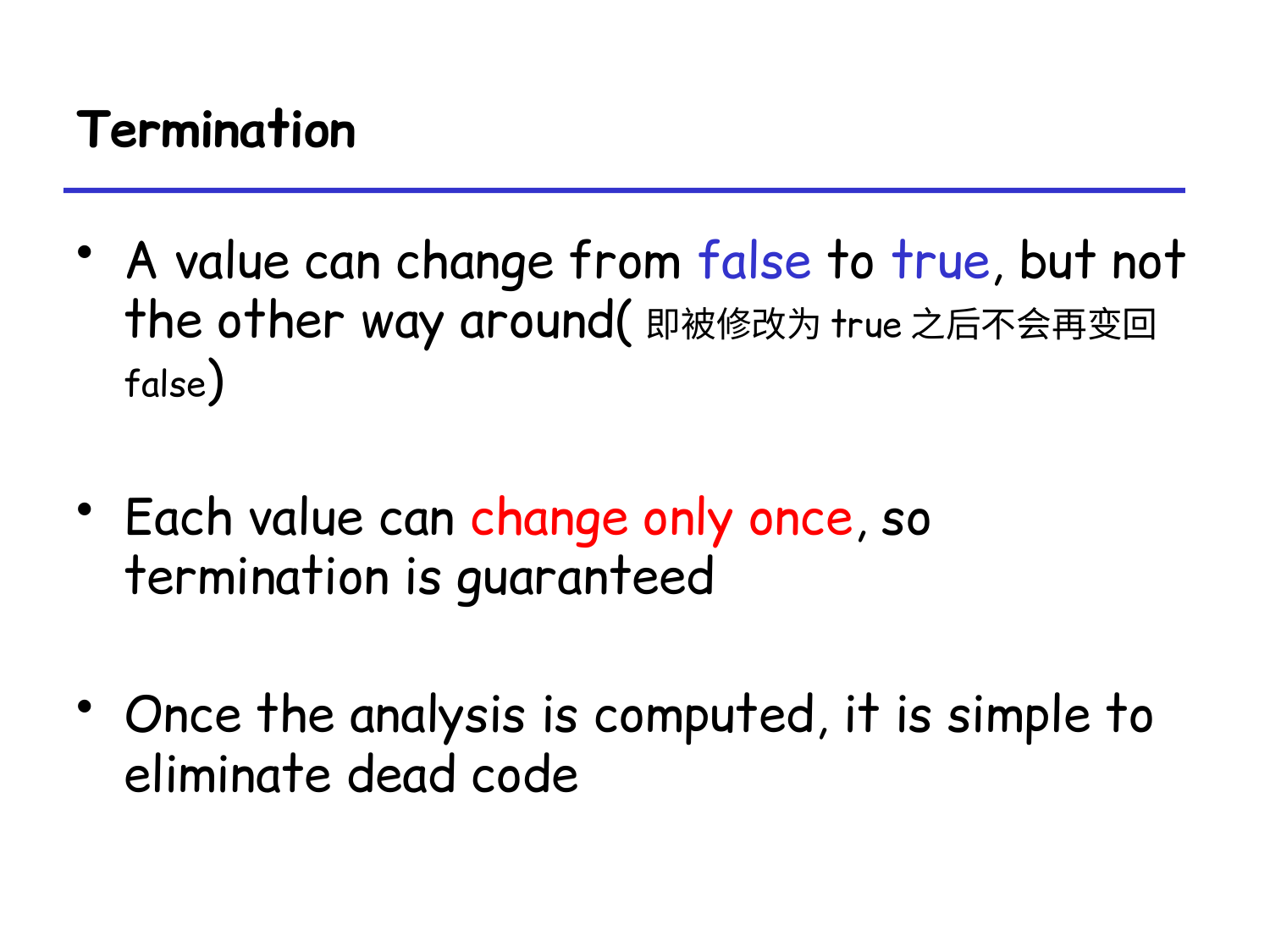

# Termination
A value can change from false to true, but not the other way around(即被修改为true之后不会再变回false)

Each value can change only once, so termination is guaranteed

Once the analysis is computed, it is simple to eliminate dead code

27